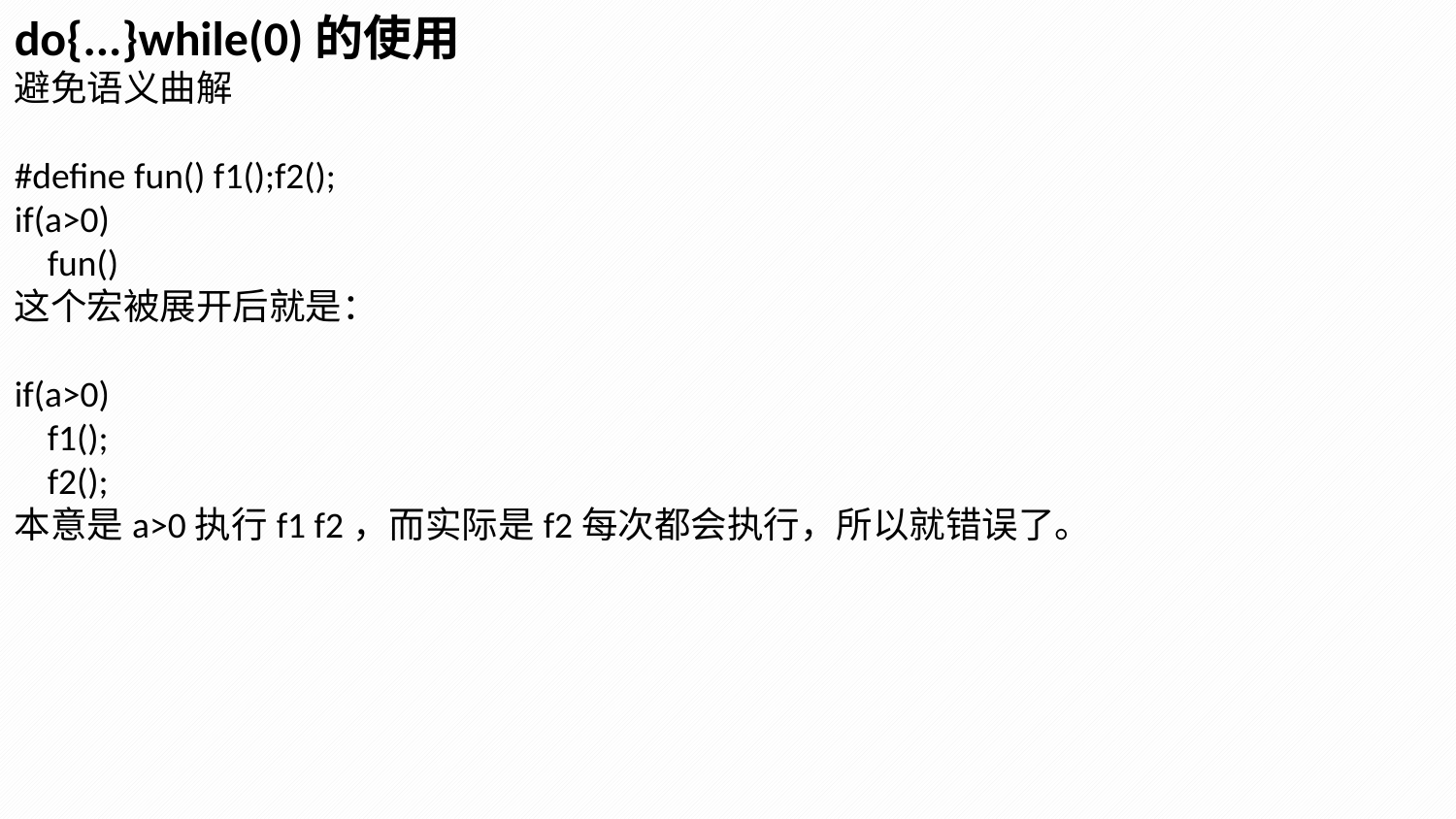

do{...}while(0)的使用
避免语义曲解

#define fun() f1();f2();
if(a>0)
    fun()
这个宏被展开后就是：

if(a>0)
    f1();
    f2();
本意是a>0执行f1 f2，而实际是f2每次都会执行，所以就错误了。